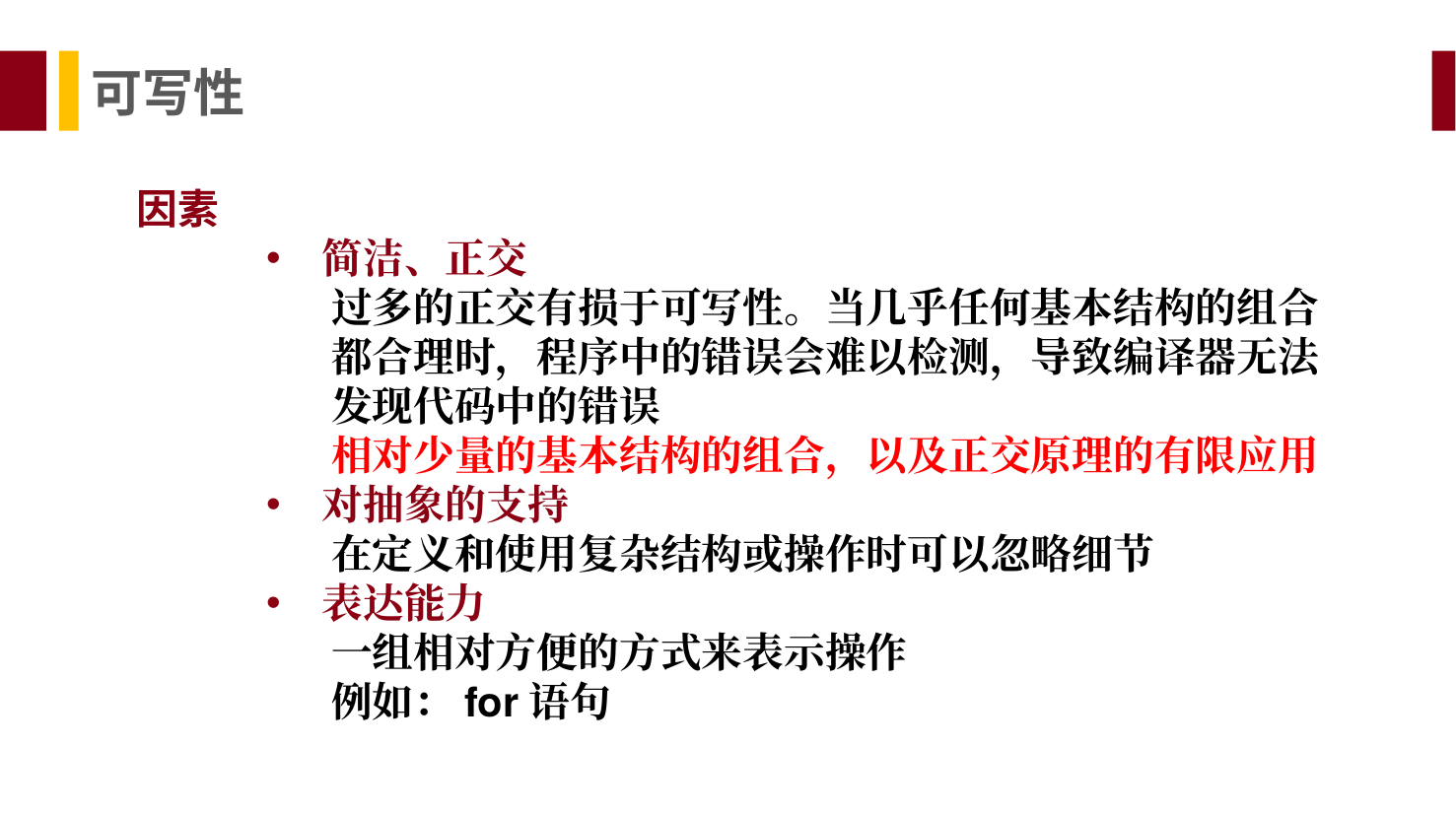

可写性
因素
简洁、正交
过多的正交有损于可写性。当几乎任何基本结构的组合都合理时，程序中的错误会难以检测，导致编译器无法发现代码中的错误
相对少量的基本结构的组合，以及正交原理的有限应用
对抽象的支持
在定义和使用复杂结构或操作时可以忽略细节
表达能力
一组相对方便的方式来表示操作
例如：for语句